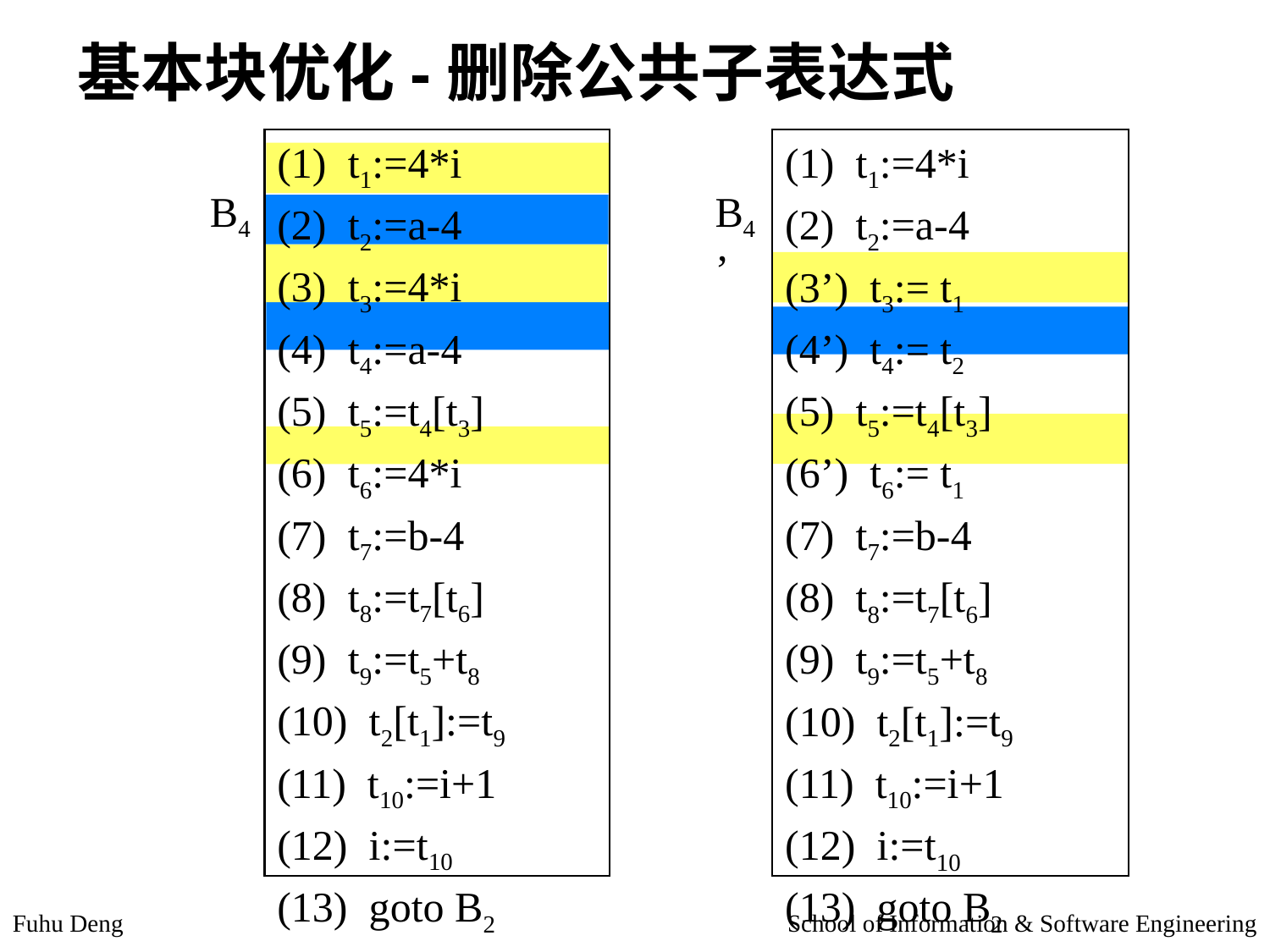

基本块优化-删除公共子表达式
(1)  t1:=4*i
(2)  t2:=a-4
(3)  t3:=4*i
(4)  t4:=a-4
(5)  t5:=t4[t3]
(6)  t6:=4*i
(7)  t7:=b-4
(8)  t8:=t7[t6]
(9)  t9:=t5+t8
(10)  t2[t1]:=t9
(11)  t10:=i+1
(12)  i:=t10
(13)  goto B2
B4
(1)  t1:=4*i
(2)  t2:=a-4
(3’)  t3:= t1
(4’)  t4:= t2
(5)  t5:=t4[t3]
(6’)  t6:= t1
(7)  t7:=b-4
(8)  t8:=t7[t6]
(9)  t9:=t5+t8
(10)  t2[t1]:=t9
(11)  t10:=i+1
(12)  i:=t10
(13)  goto B2

B4’

Fuhu Deng
9
School of Information & Software Engineering